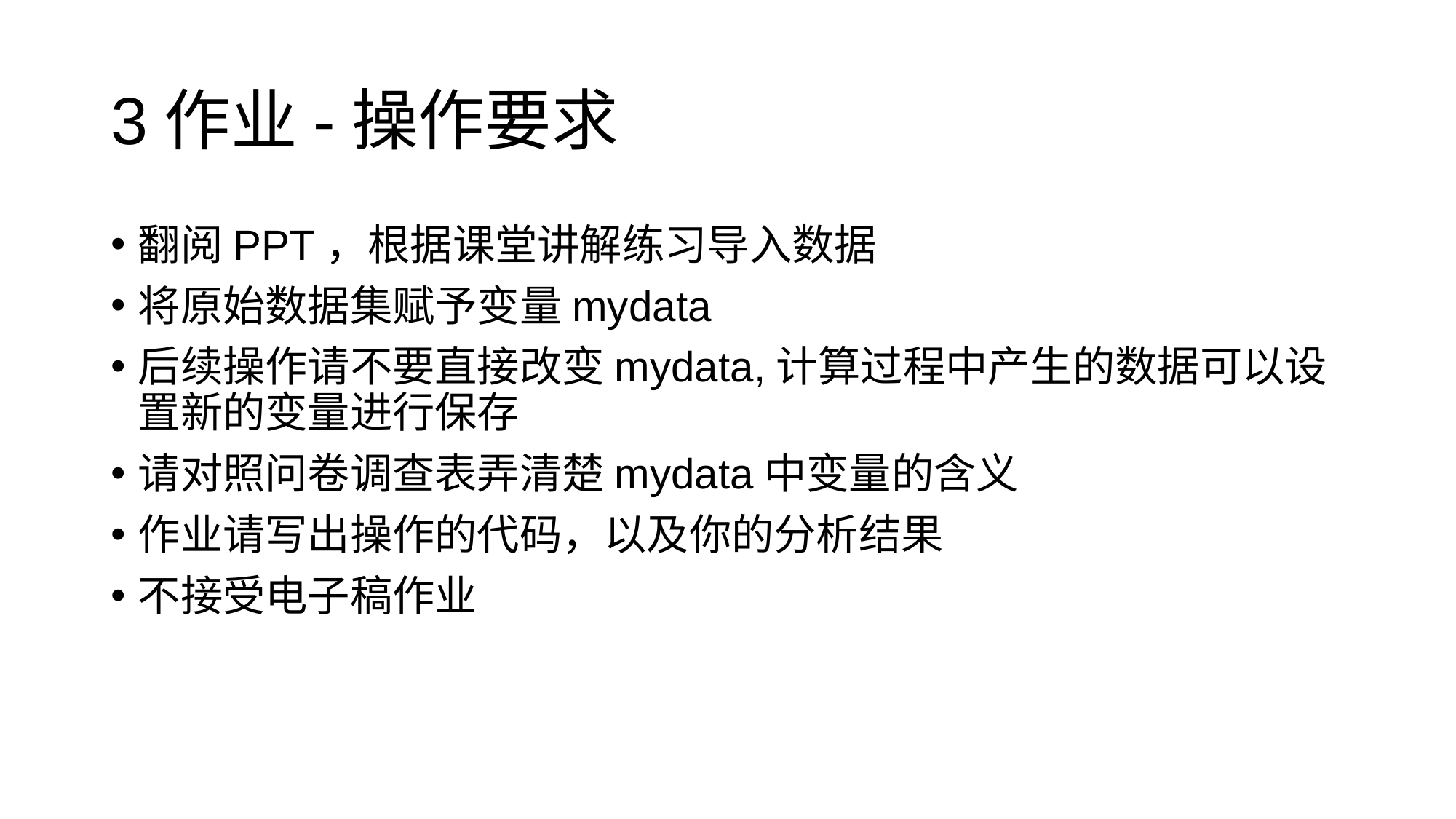

# 3作业-操作要求
翻阅PPT，根据课堂讲解练习导入数据
将原始数据集赋予变量mydata
后续操作请不要直接改变mydata,计算过程中产生的数据可以设置新的变量进行保存
请对照问卷调查表弄清楚mydata中变量的含义
作业请写出操作的代码，以及你的分析结果
不接受电子稿作业